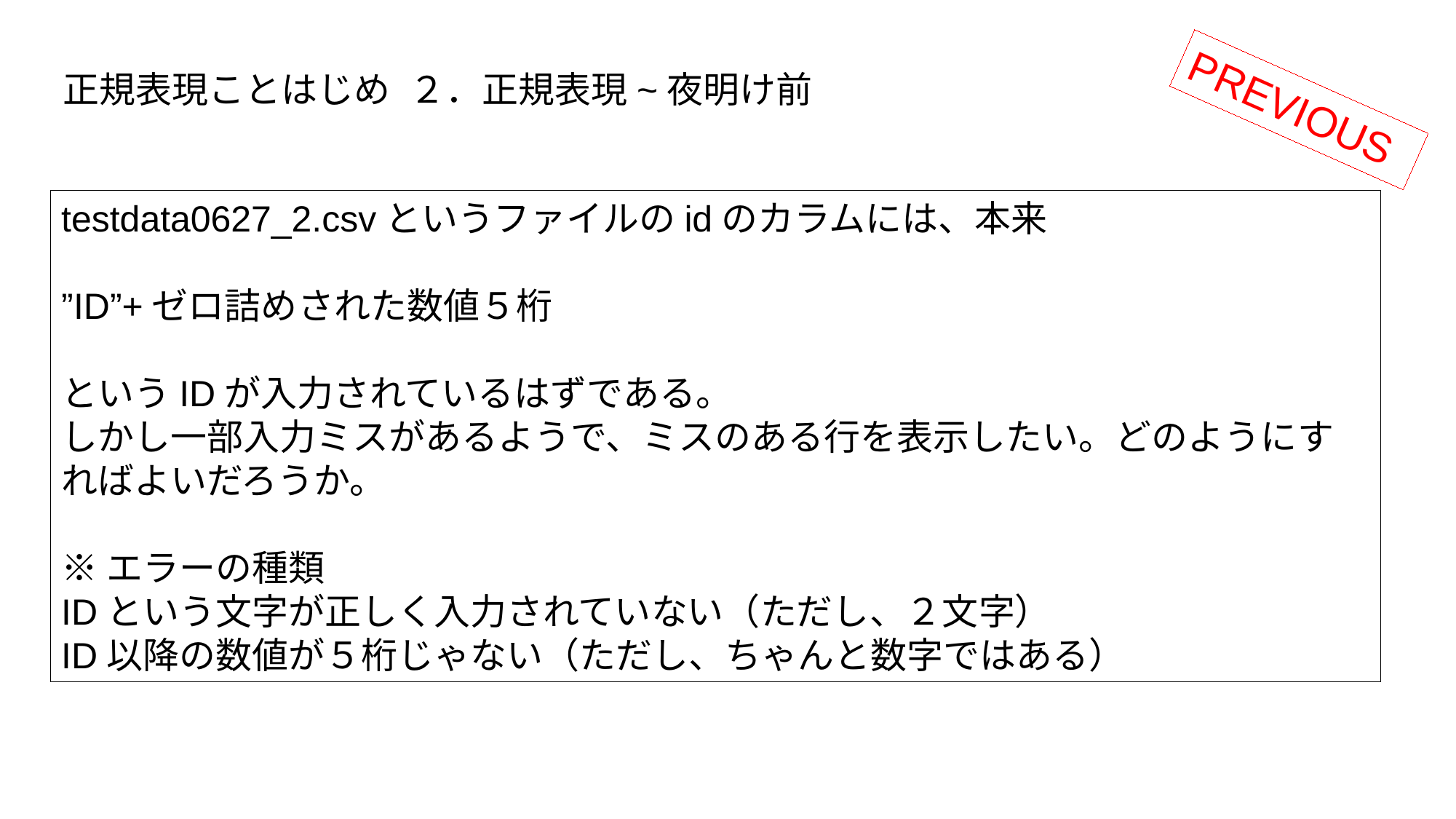

正規表現ことはじめ
２．正規表現~夜明け前
PREVIOUS
testdata0627_2.csvというファイルのidのカラムには、本来

”ID”+ゼロ詰めされた数値５桁

というIDが入力されているはずである。
しかし一部入力ミスがあるようで、ミスのある行を表示したい。どのようにすればよいだろうか。

※エラーの種類
IDという文字が正しく入力されていない（ただし、２文字）
ID以降の数値が５桁じゃない（ただし、ちゃんと数字ではある）